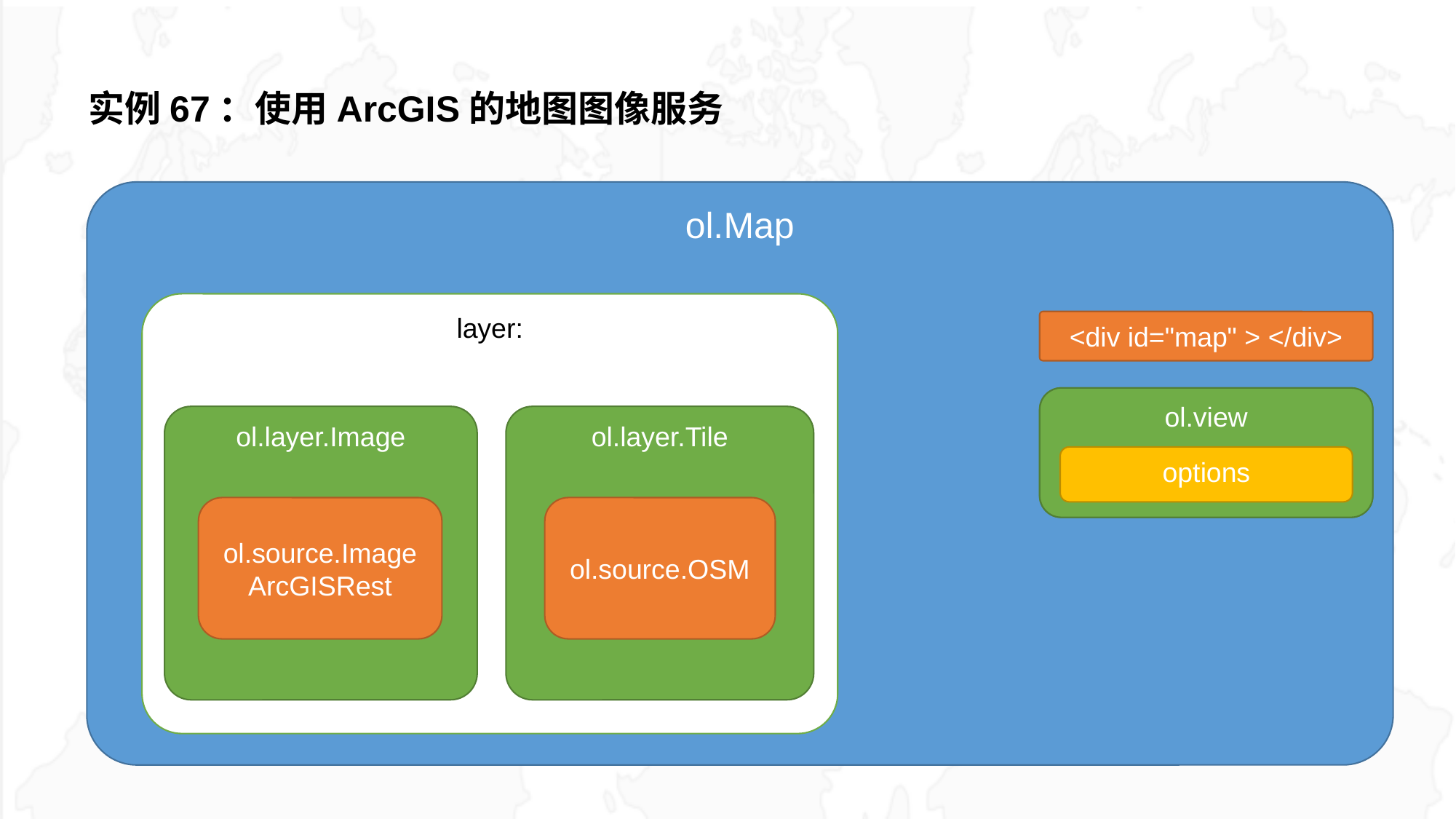

# 实例67：使用ArcGIS的地图图像服务
ol.Map
layer:
<div id="map" > </div>
view:ol.view
ol.view
options
options
ol.layer.Image
ol.layer.Tile
ol.source.ImageArcGISRest
ol.source.OSM